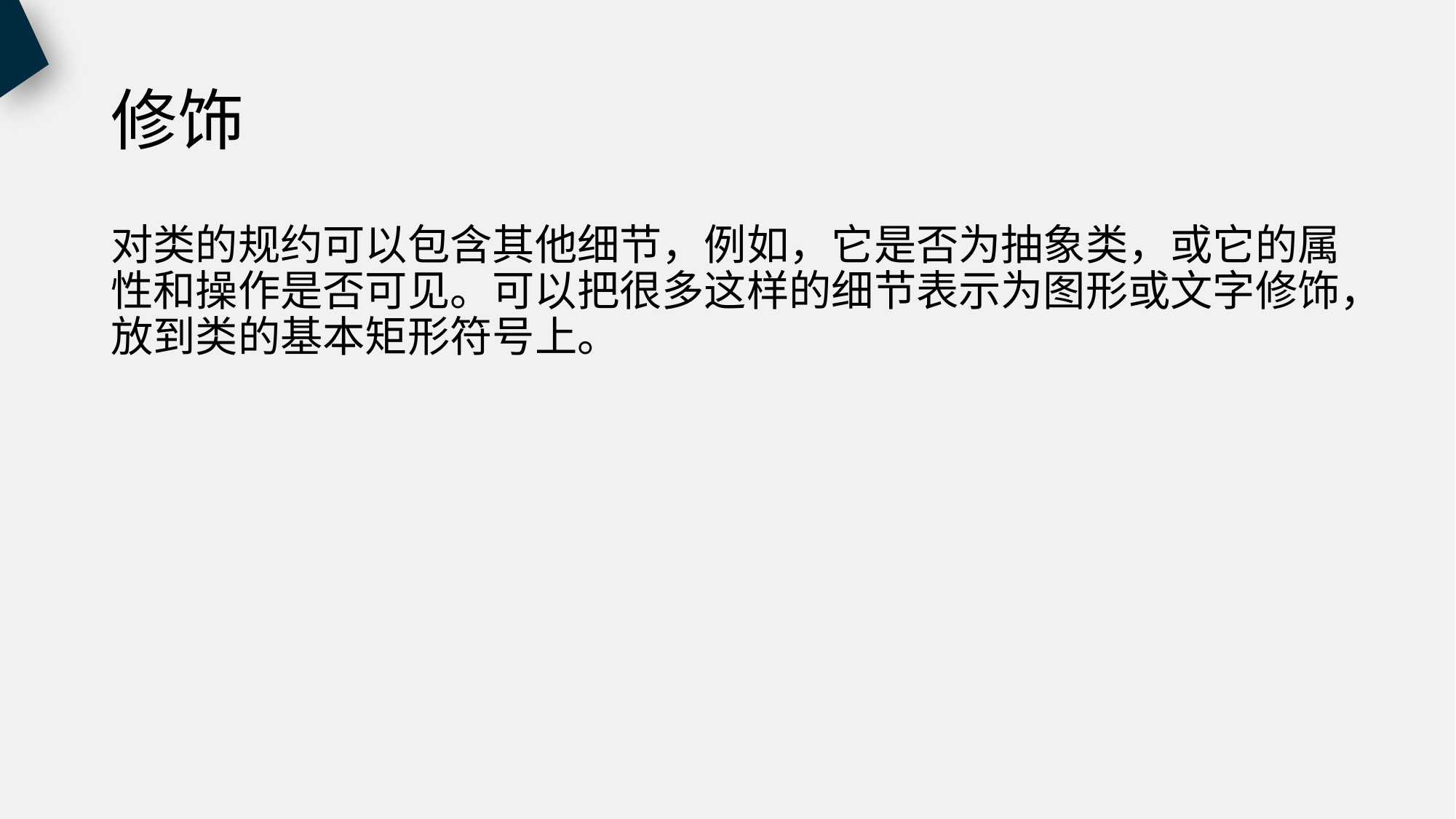

# 修饰
对类的规约可以包含其他细节，例如，它是否为抽象类，或它的属性和操作是否可见。可以把很多这样的细节表示为图形或文字修饰，放到类的基本矩形符号上。